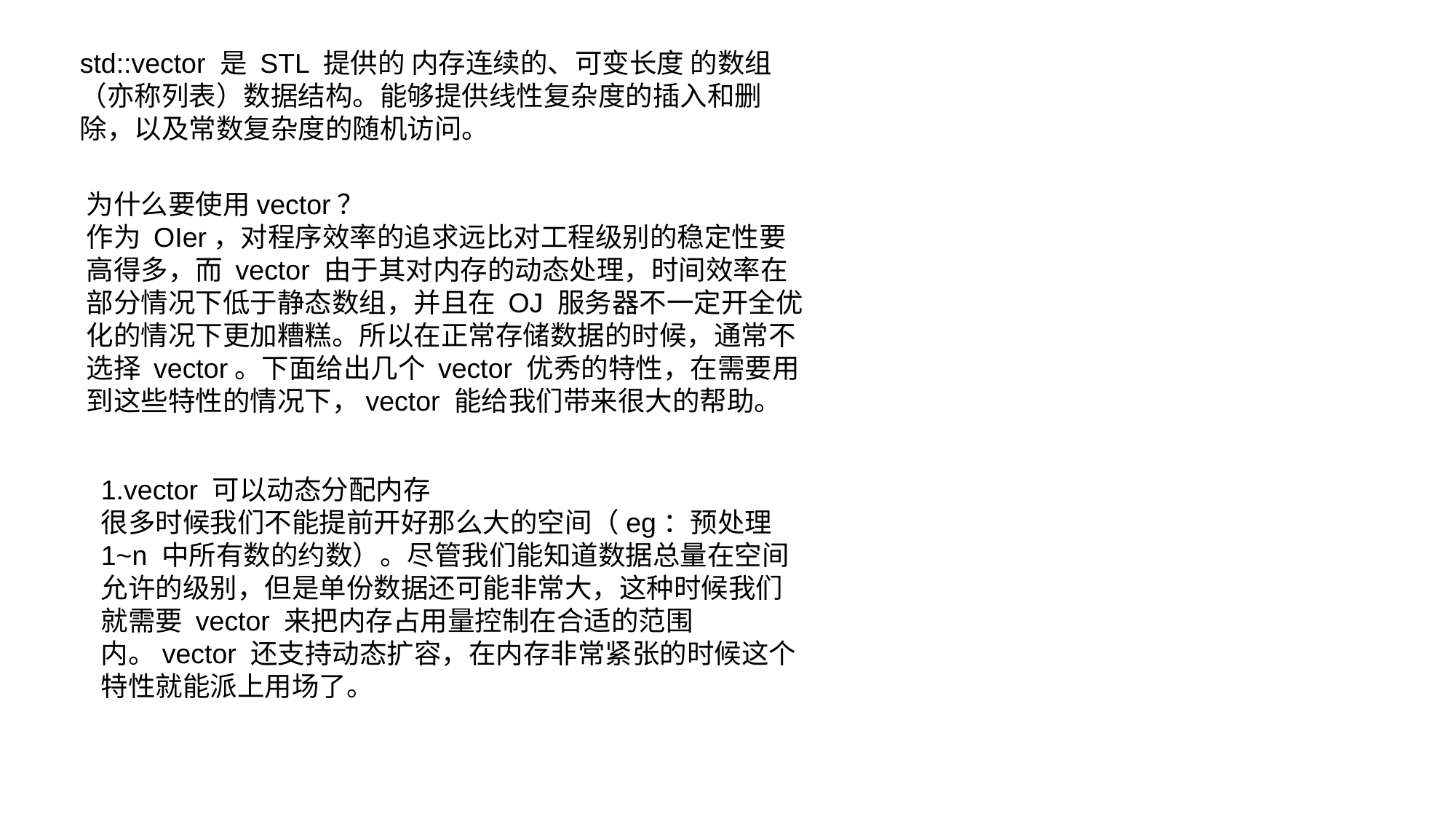

std::vector 是 STL 提供的 内存连续的、可变长度 的数组（亦称列表）数据结构。能够提供线性复杂度的插入和删除，以及常数复杂度的随机访问。
为什么要使用vector？
作为 OIer，对程序效率的追求远比对工程级别的稳定性要高得多，而 vector 由于其对内存的动态处理，时间效率在部分情况下低于静态数组，并且在 OJ 服务器不一定开全优化的情况下更加糟糕。所以在正常存储数据的时候，通常不选择 vector。下面给出几个 vector 优秀的特性，在需要用到这些特性的情况下，vector 能给我们带来很大的帮助。
1.vector 可以动态分配内存
很多时候我们不能提前开好那么大的空间（eg：预处理 1~n 中所有数的约数）。尽管我们能知道数据总量在空间允许的级别，但是单份数据还可能非常大，这种时候我们就需要 vector 来把内存占用量控制在合适的范围内。vector 还支持动态扩容，在内存非常紧张的时候这个特性就能派上用场了。